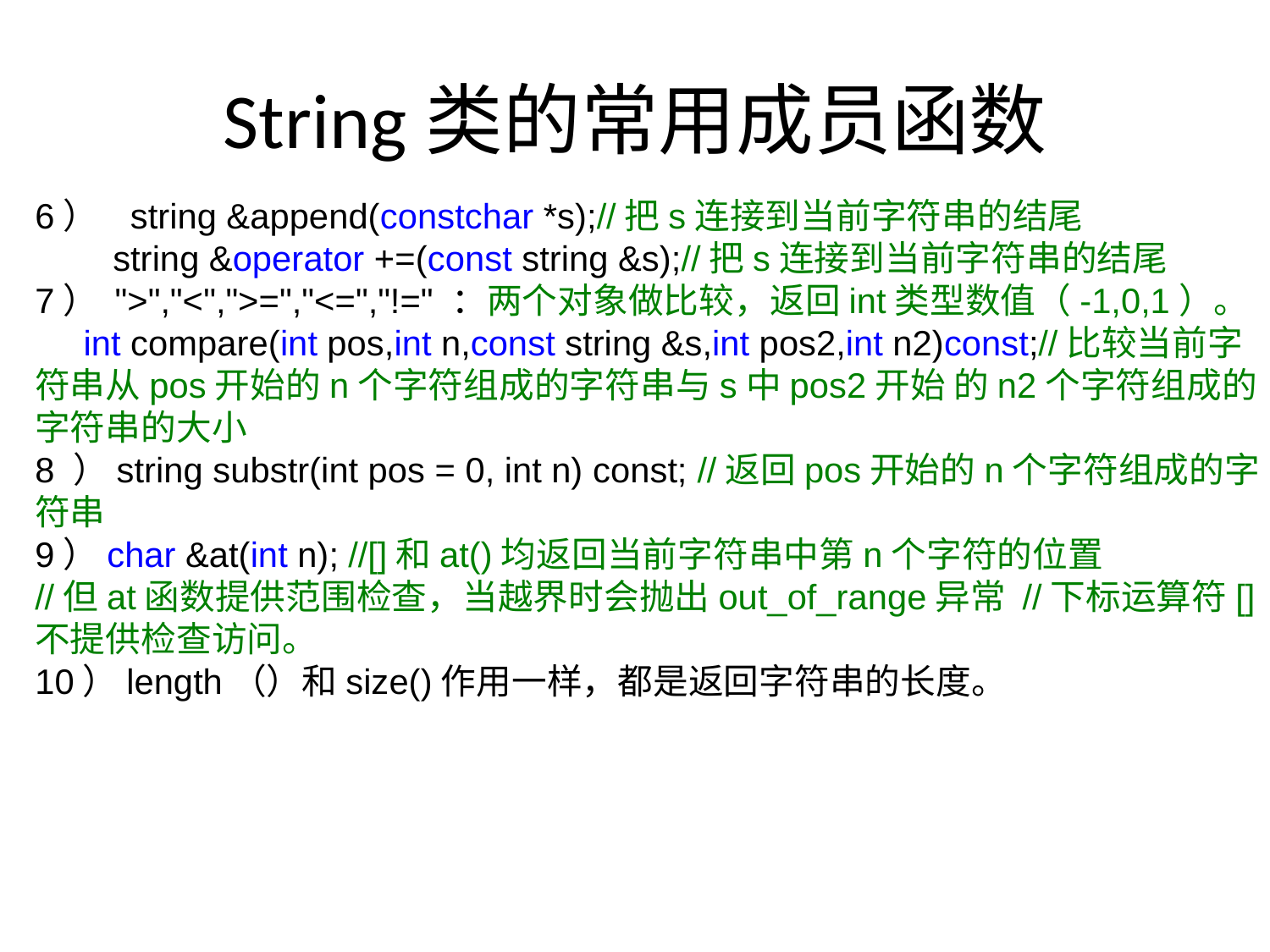

# String类的常用成员函数
6）   string &append(constchar *s);//把s连接到当前字符串的结尾
        string &operator +=(const string &s);//把s连接到当前字符串的结尾
7） ">","<",">=","<=","!=" ：两个对象做比较，返回int类型数值（-1,0,1）。
     int compare(int pos,int n,const string &s,int pos2,int n2)const;//比较当前字符串从pos开始的n个字符组成的字符串与s中pos2开始 的n2个字符组成的字符串的大小
8 ）string substr(int pos = 0, int n) const; //返回pos开始的n个字符组成的字符串
9）char &at(int n); //[]和at()均返回当前字符串中第n个字符的位置
//但at函数提供范围检查，当越界时会抛出out_of_range异常 //下标运算符[]不提供检查访问。
10）length（）和size()作用一样，都是返回字符串的长度。